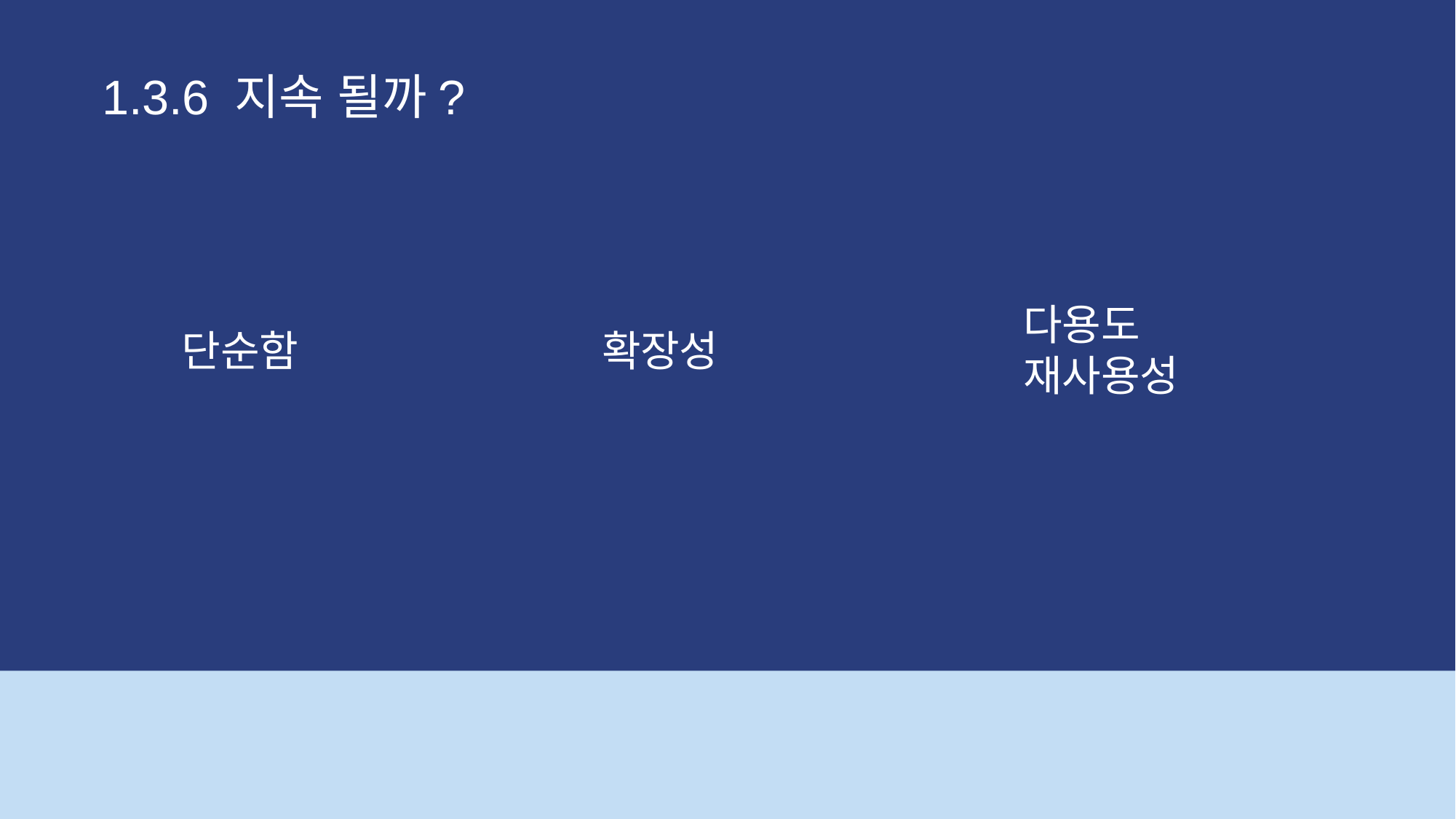

1.3.6 지속 될까?
다용도
재사용성
단순함
확장성